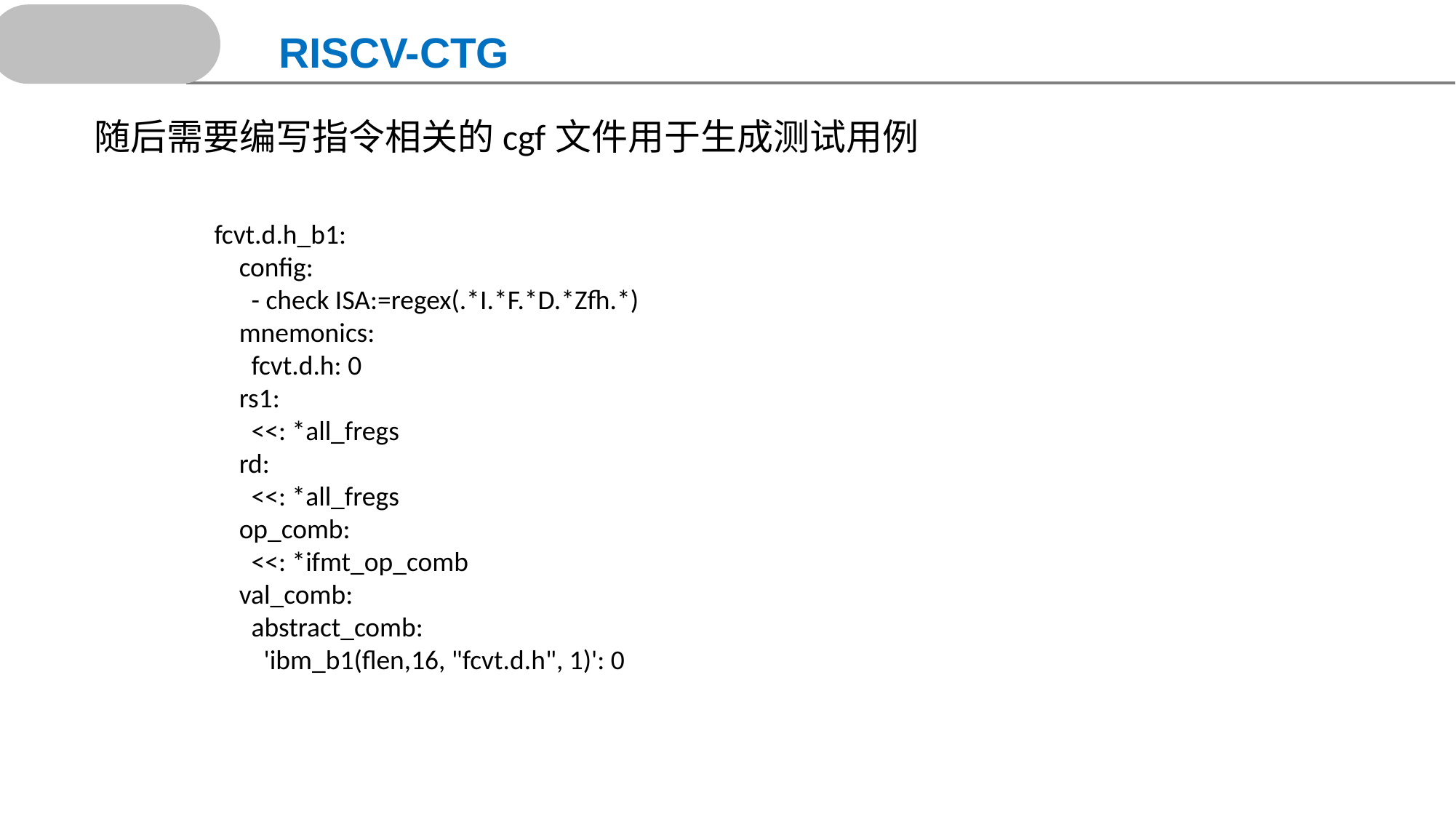

RISCV-CTG
随后需要编写指令相关的cgf文件用于生成测试用例
fcvt.d.h_b1:
    config:
      - check ISA:=regex(.*I.*F.*D.*Zfh.*)
    mnemonics:
      fcvt.d.h: 0
    rs1:
      <<: *all_fregs
    rd:
      <<: *all_fregs
    op_comb:
      <<: *ifmt_op_comb
    val_comb:
      abstract_comb:
        'ibm_b1(flen,16, "fcvt.d.h", 1)': 0